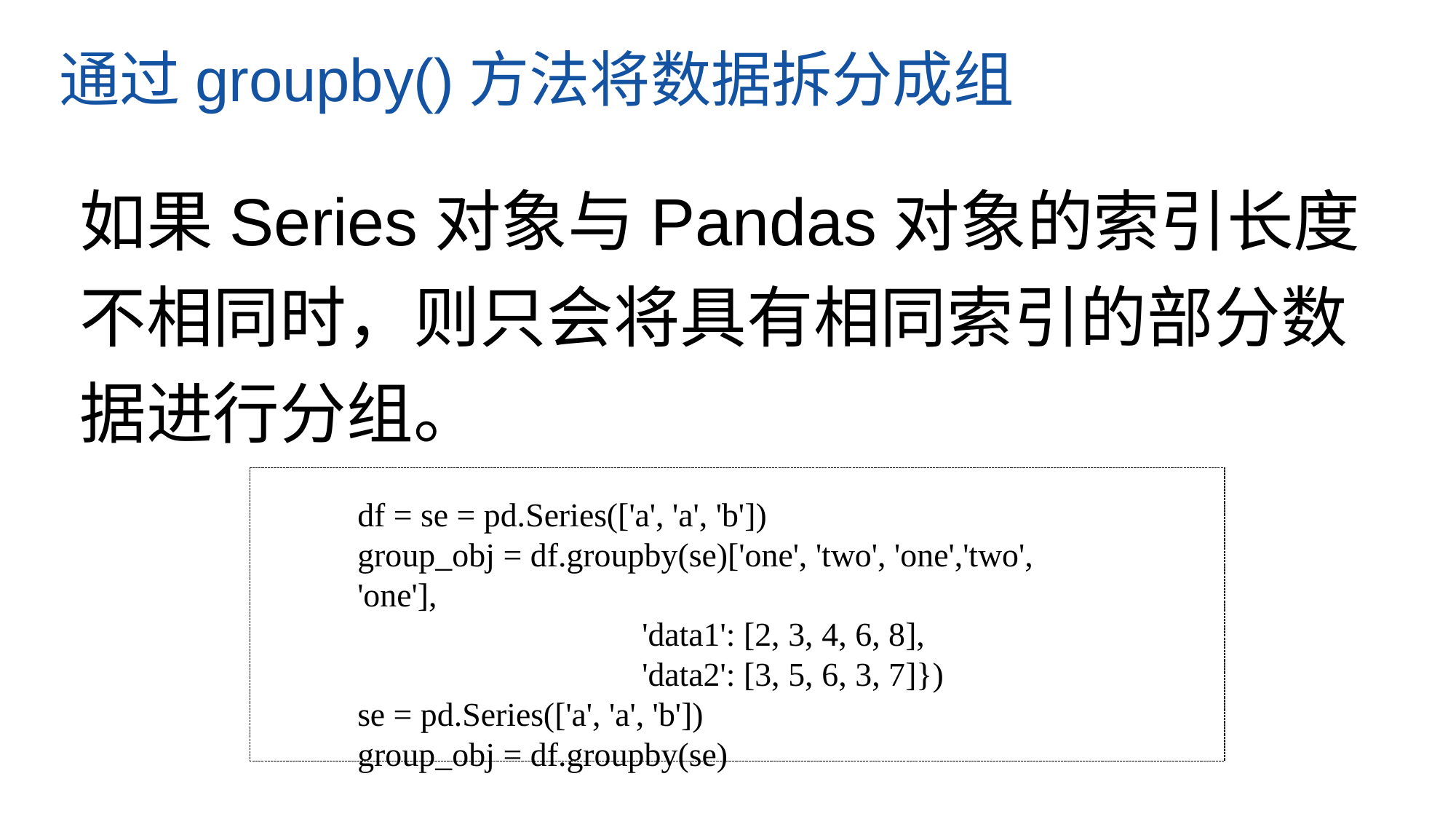

通过groupby()方法将数据拆分成组
如果Series对象与Pandas对象的索引长度不相同时，则只会将具有相同索引的部分数据进行分组。

df = se = pd.Series(['a', 'a', 'b'])
group_obj = df.groupby(se)['one', 'two', 'one','two', 'one'],
                                  'data1': [2, 3, 4, 6, 8],
                                  'data2': [3, 5, 6, 3, 7]})
se = pd.Series(['a', 'a', 'b'])
group_obj = df.groupby(se)